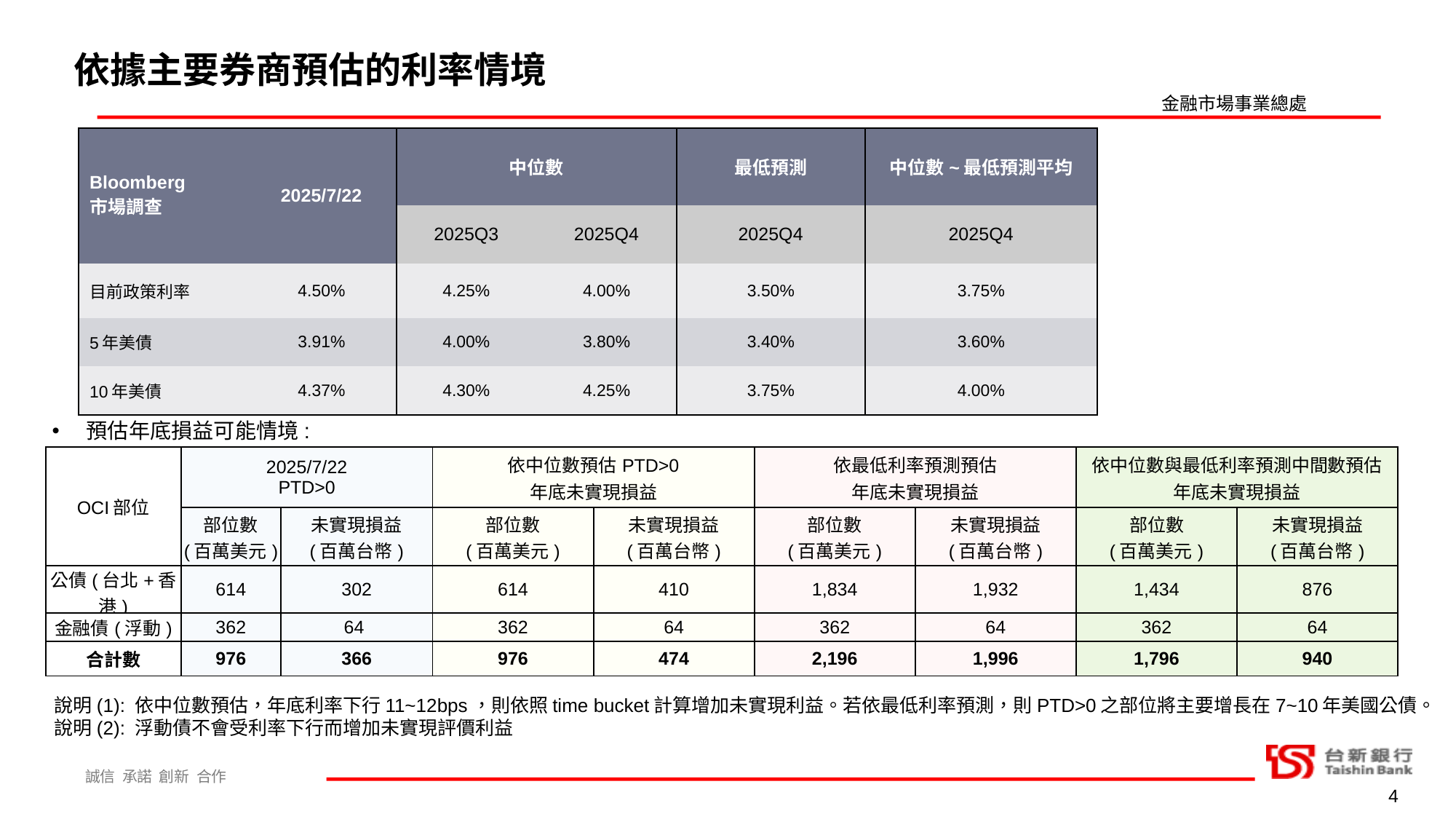

依據主要券商預估的利率情境
| Bloomberg 市場調查 | 2025/7/22 | 中位數 |  | 最低預測 | 中位數~最低預測平均 |
| --- | --- | --- | --- | --- | --- |
| 市場調查 | 2025/7/15 | 2025Q3 | 2025Q4 | 2025Q4 | 2025Q4 |
| 目前政策利率 | 4.50% | 4.25% | 4.00% | 3.50% | 3.75% |
| 5年美債 | 3.91% | 4.00% | 3.80% | 3.40% | 3.60% |
| 10年美債 | 4.37% | 4.30% | 4.25% | 3.75% | 4.00% |
預估年底損益可能情境:
| OCI部位 | 2025/7/22 PTD>0 |  | 依中位數預估PTD>0 年底未實現損益 |  | 依最低利率預測預估 年底未實現損益 |  | 依中位數與最低利率預測中間數預估 年底未實現損益 |  |
| --- | --- | --- | --- | --- | --- | --- | --- | --- |
| OCI部位 | 部位數 (百萬美元) | 未實現損益 (百萬台幣) | 部位數 (百萬美元) | 未實現損益 (百萬台幣) | 部位數 (百萬美元) | 未實現損益 (百萬台幣) | 部位數 (百萬美元) | 未實現損益 (百萬台幣) |
| 公債(台北+香港) | 614 | 302 | 614 | 410 | 1,834 | 1,932 | 1,434 | 876 |
| 金融債(浮動) | 362 | 64 | 362 | 64 | 362 | 64 | 362 | 64 |
| 合計數 | 976 | 366 | 976 | 474 | 2,196 | 1,996 | 1,796 | 940 |
說明(1): 依中位數預估，年底利率下行11~12bps，則依照time bucket計算增加未實現利益。若依最低利率預測，則PTD>0之部位將主要增長在7~10年美國公債。
說明(2): 浮動債不會受利率下行而增加未實現評價利益
4